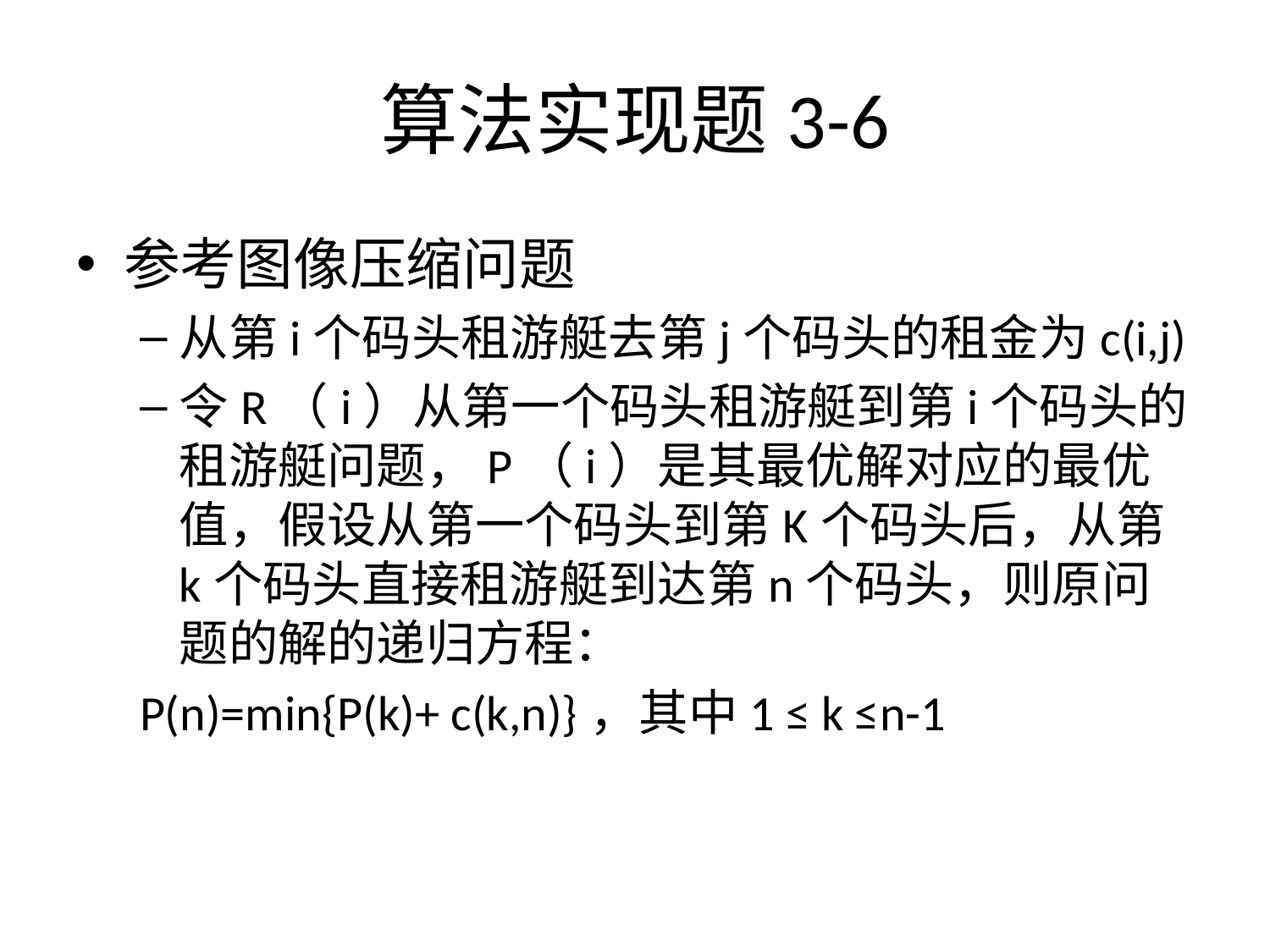

# 算法实现题3-6
参考图像压缩问题
从第i个码头租游艇去第j个码头的租金为c(i,j)
令R（i）从第一个码头租游艇到第i个码头的租游艇问题，P（i）是其最优解对应的最优值，假设从第一个码头到第K个码头后，从第k个码头直接租游艇到达第n个码头，则原问题的解的递归方程：
P(n)=min{P(k)+ c(k,n)}，其中1 ≤ k ≤n-1